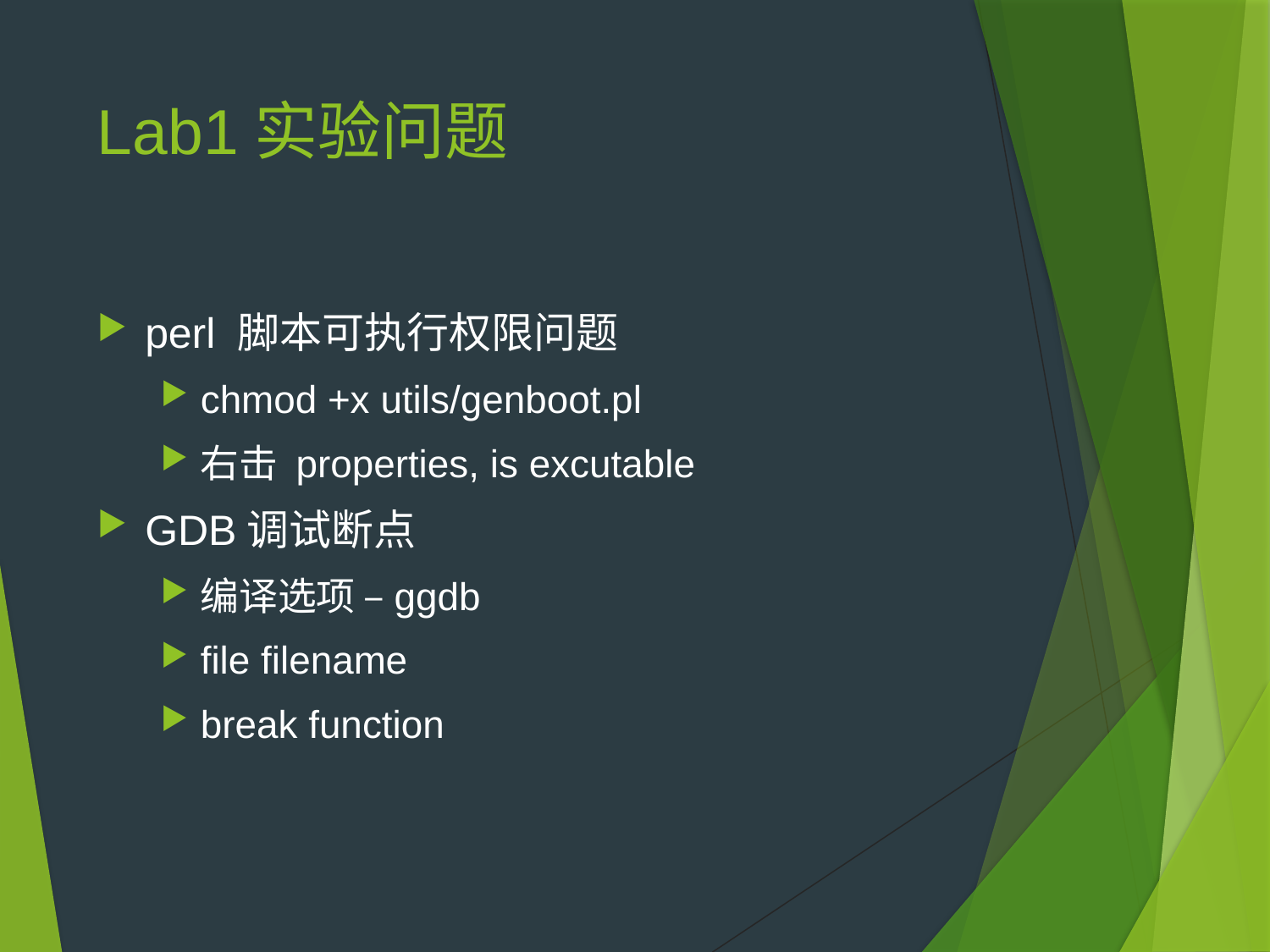

# Lab1实验问题
perl 脚本可执行权限问题
chmod +x utils/genboot.pl
右击 properties, is excutable
GDB调试断点
编译选项 –ggdb
file filename
break function